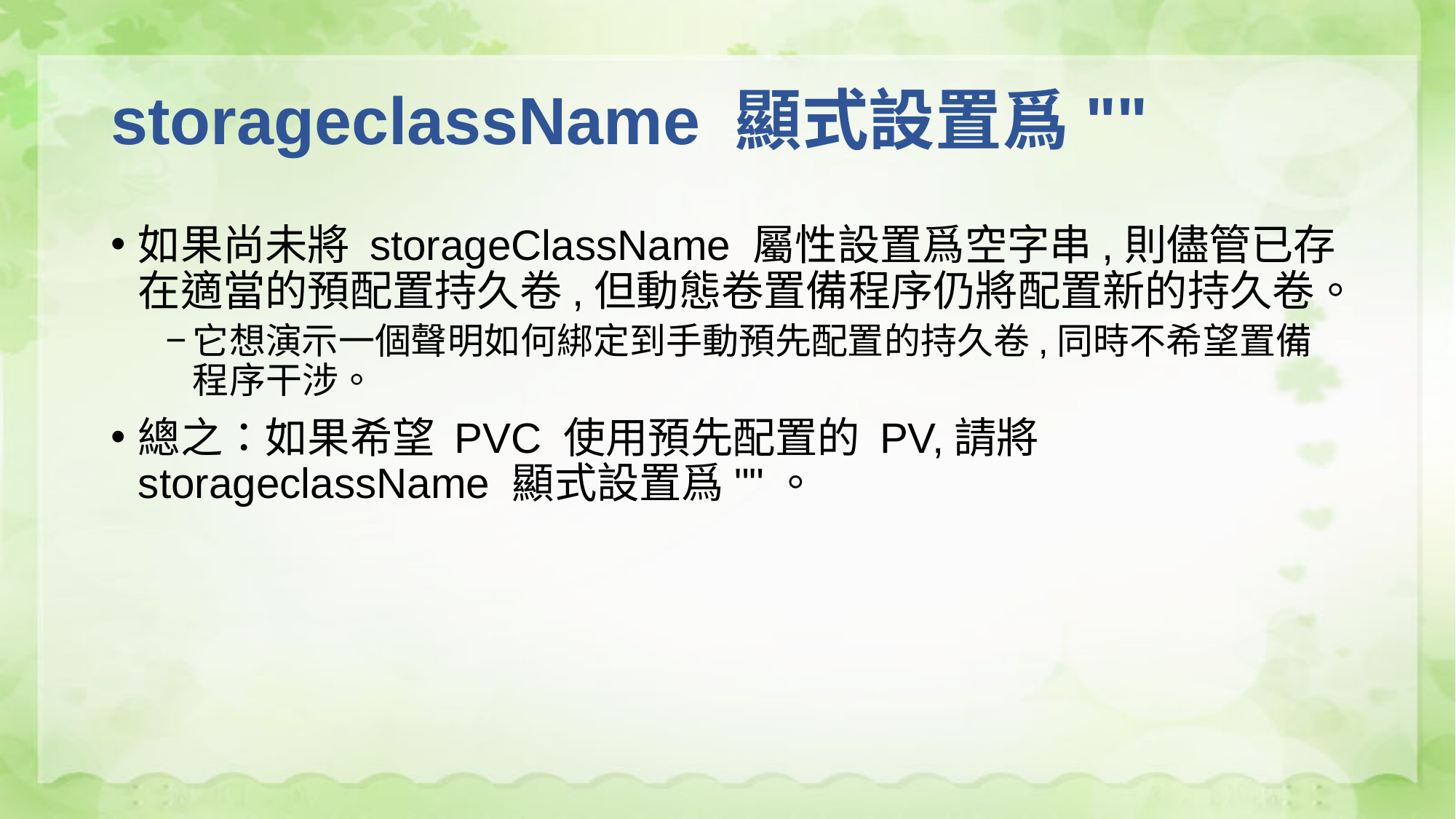

# storageclassName 顯式設置爲""
如果尚未將 storageClassName 屬性設置爲空字串,則儘管已存在適當的預配置持久卷,但動態卷置備程序仍將配置新的持久卷。
它想演示一個聲明如何綁定到手動預先配置的持久卷,同時不希望置備程序干涉。
總之：如果希望 PVC 使用預先配置的 PV,請將 storageclassName 顯式設置爲""。